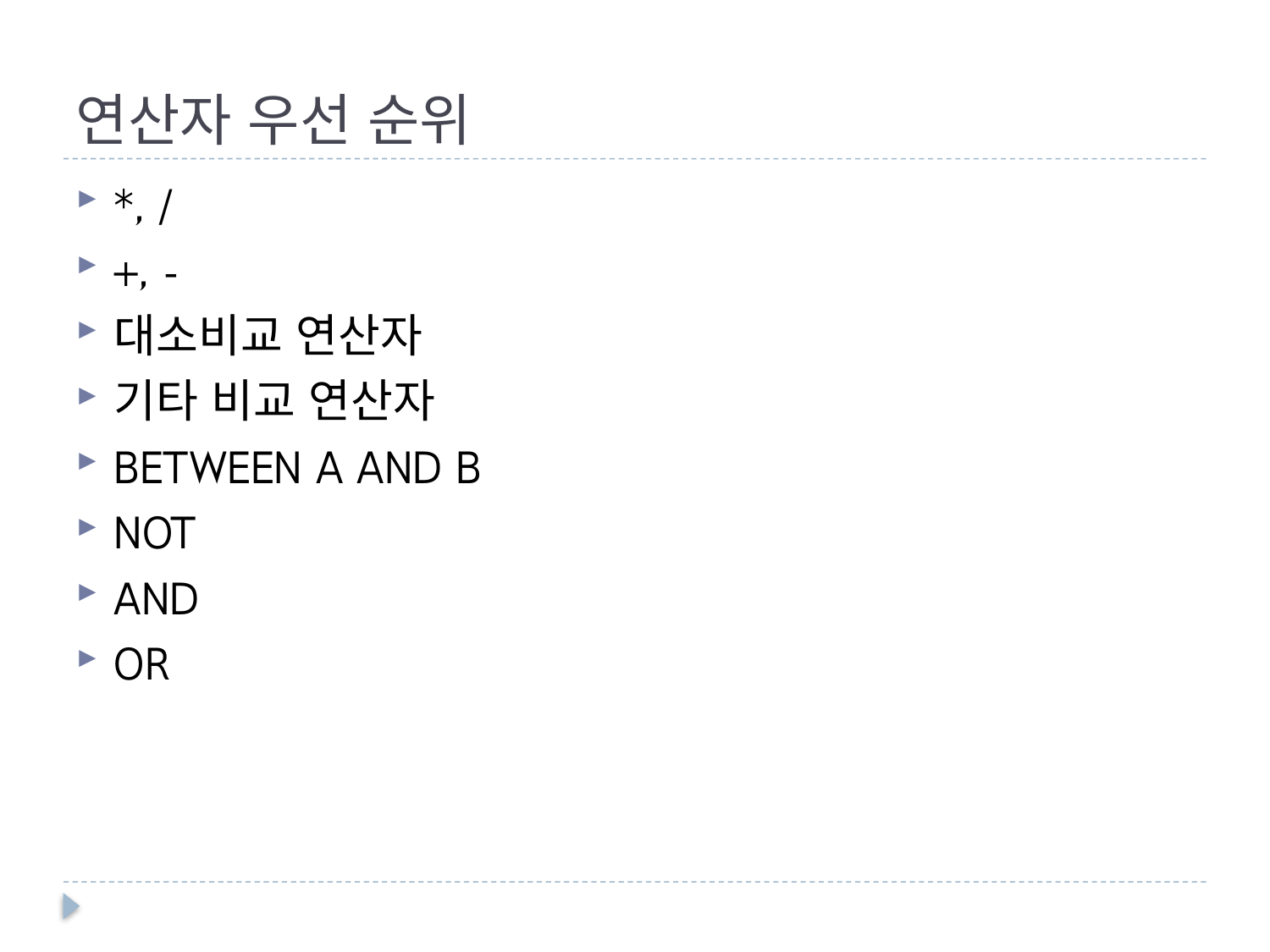

# 연산자 우선 순위
*, /
+, -
대소비교 연산자
기타 비교 연산자
BETWEEN A AND B
NOT
AND
OR